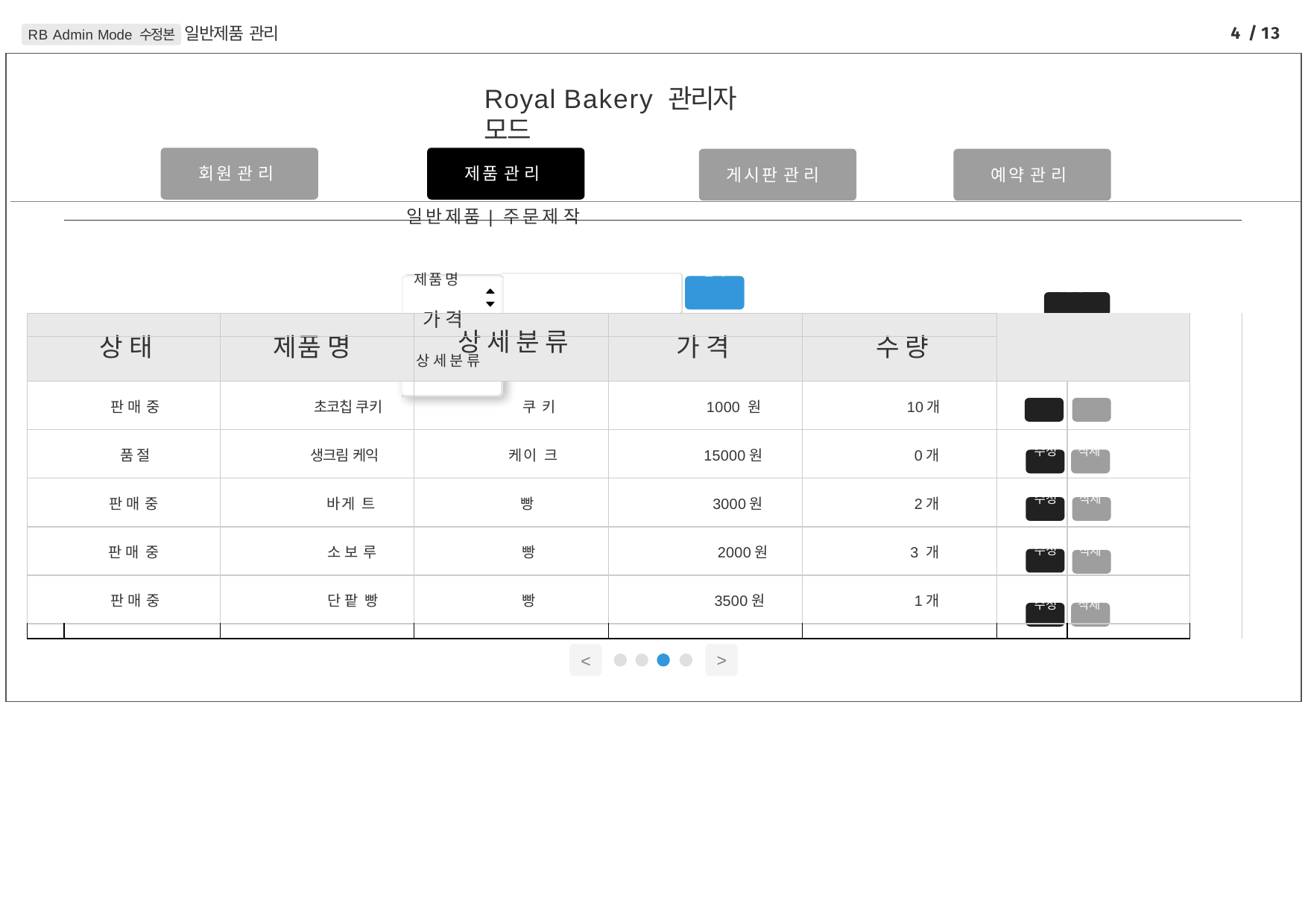

4 / 13
RB Admin Mode 수정본   일반제품 관리

Royal Bakery 관리자 모드

회 원  관 리
제 품  관 리
게 시 판  관 리
예 약  관 리

일 반 제 품 | 주 문 제 작
|  | 제 품 명 |  |  | 검색 |  | 제품등록 |  |  |
| --- | --- | --- | --- | --- | --- | --- | --- | --- |
|  |  |  | 가 격 |  |  |  |  |  |
| 상 태 |  | 제 품 명 | 상 세 분 류 상 세 분 류 | 가 격 | 수 량 |  |  |  |
|  | 판 매 중 | 초코칩 쿠키 | 쿠 키 | 1000 원 | 10개 | 수정 | 삭제 |  |
|  | 품 절 | 생크림 케익 | 케 이 크 | 15000원 | 0개 | 수정 | 삭제 |  |
|  | 판 매 중 | 바 게 트 | 빵 | 3000원 | 2개 | 수정 | 삭제 |  |
|  | 판 매 중 | 소 보 루 | 빵 | 2000원 | 3 개 | 수정 | 삭제 |  |
|  | 판 매 중 | 단 팥 빵 | 빵 | 3500원 | 1개 | 수정 | 삭제 |  |
|  |  |  |  |  |  |  |  |  |

>
<